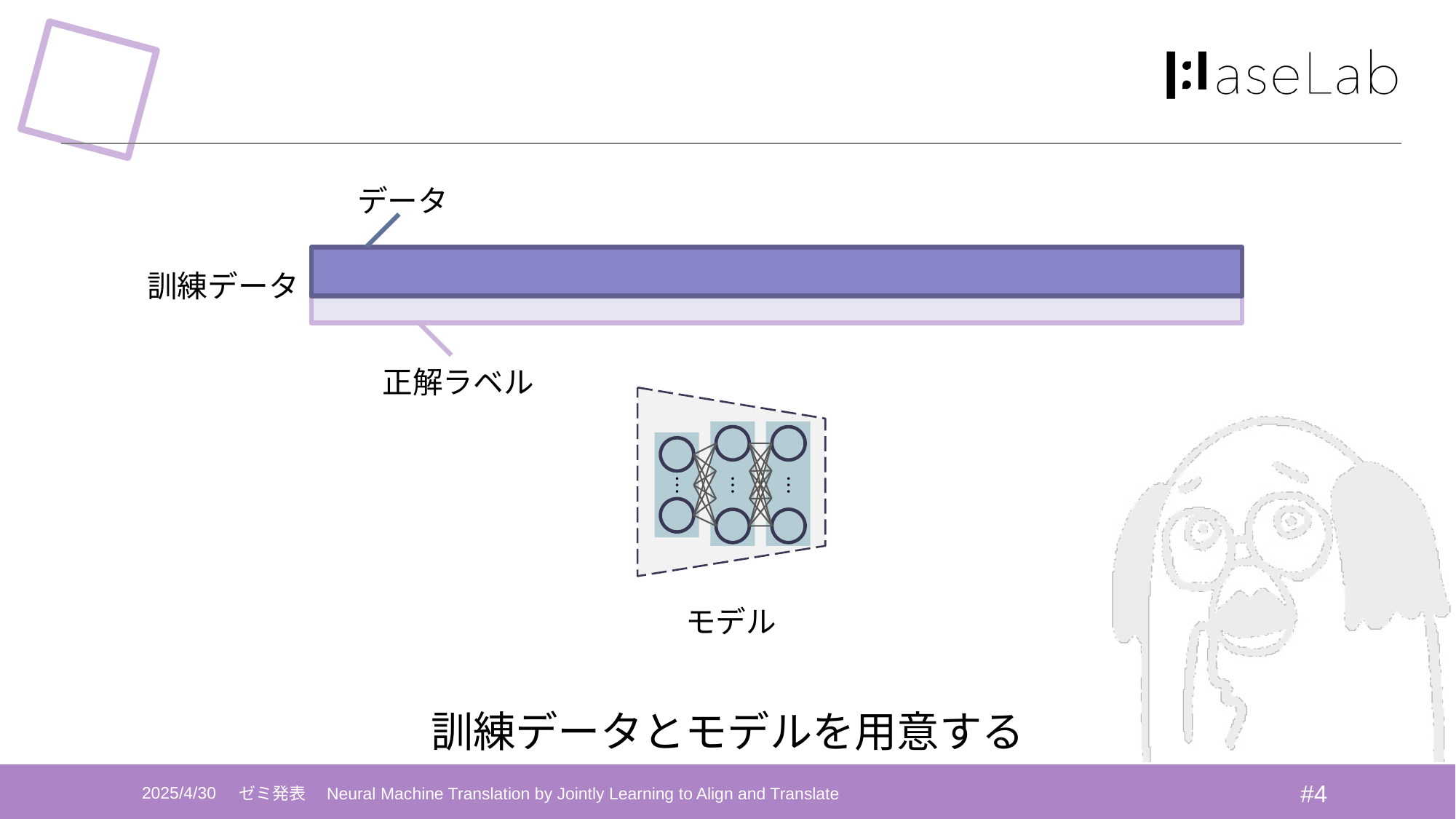

#
データ

訓練データ
正解ラベル

モデル
訓練データとモデルを用意する
2025/4/30
ゼミ発表　Neural Machine Translation by Jointly Learning to Align and Translate
#4